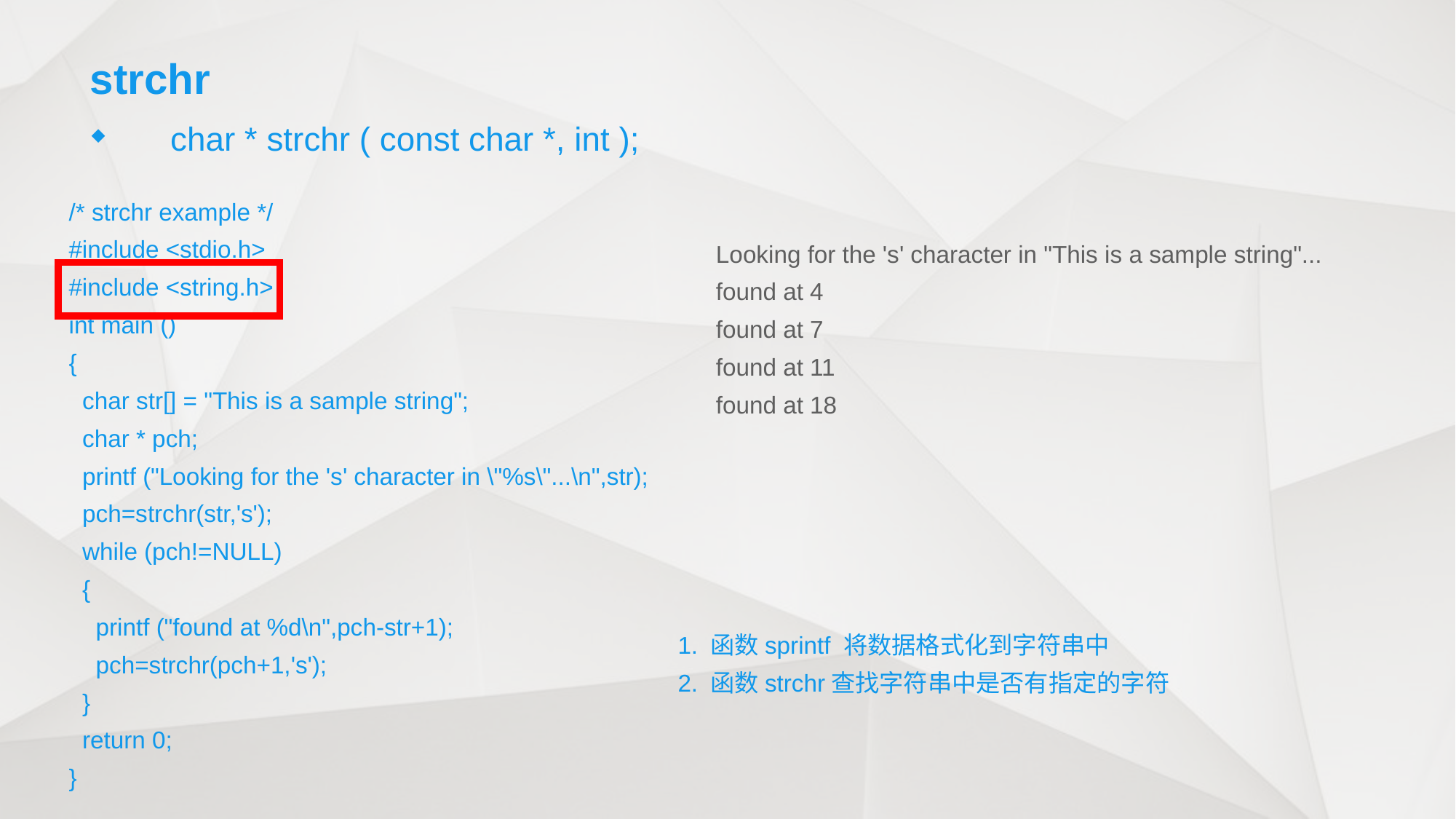

# strchr
    char * strchr ( const char *, int );
/* strchr example */
#include <stdio.h>
#include <string.h>
int main ()
{
  char str[] = "This is a sample string";
  char * pch;
  printf ("Looking for the 's' character in \"%s\"...\n",str);
  pch=strchr(str,'s');
  while (pch!=NULL)
  {
    printf ("found at %d\n",pch-str+1);
    pch=strchr(pch+1,'s');
  }
  return 0;
}
Looking for the 's' character in "This is a sample string"...
found at 4
found at 7
found at 11
found at 18

1. 函数sprintf 将数据格式化到字符串中
2. 函数strchr查找字符串中是否有指定的字符